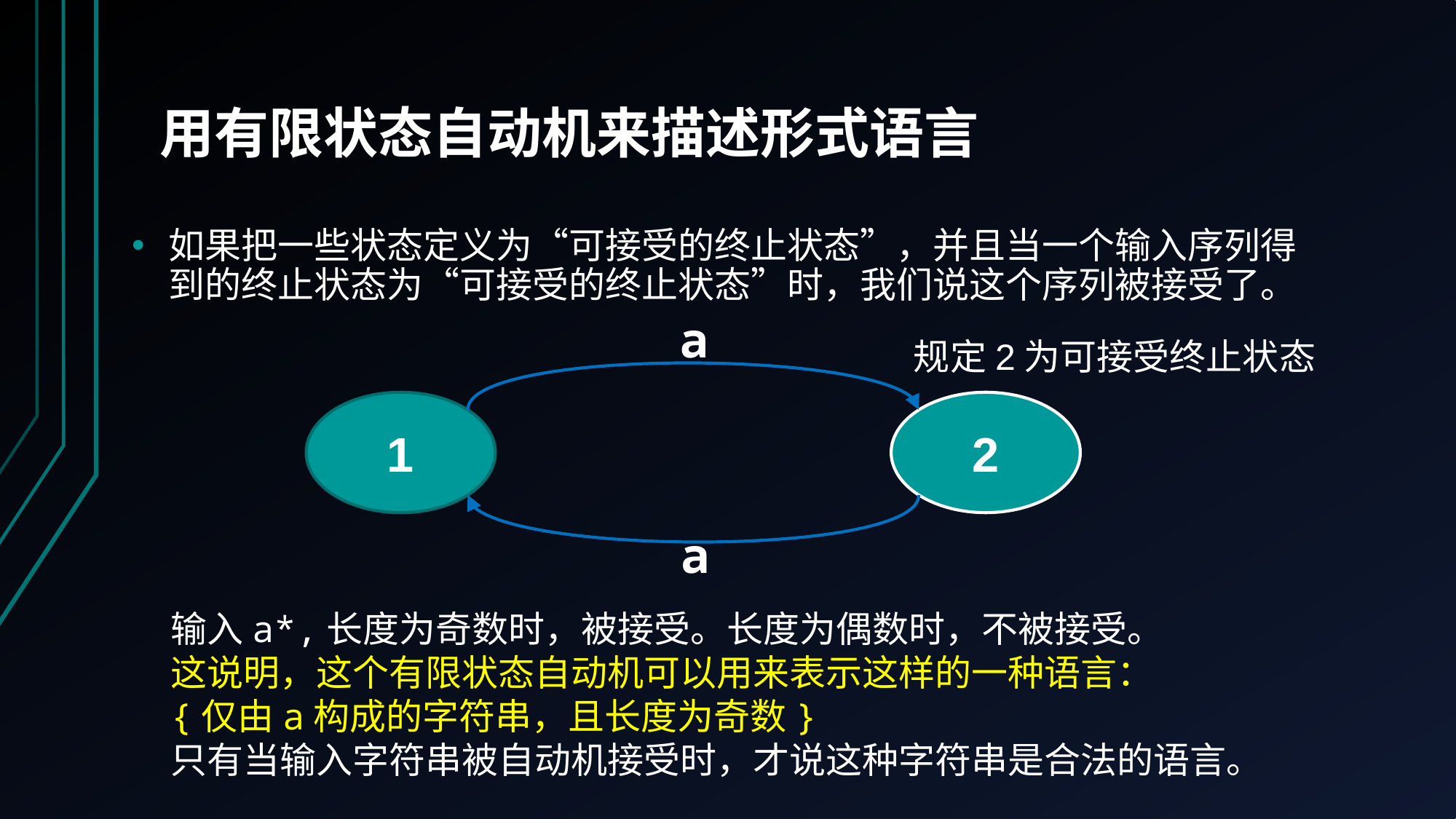

# 用有限状态自动机来描述形式语言
如果把一些状态定义为“可接受的终止状态”，并且当一个输入序列得到的终止状态为“可接受的终止状态”时，我们说这个序列被接受了。
a
规定2为可接受终止状态
1
2
a
输入a*,长度为奇数时，被接受。长度为偶数时，不被接受。
这说明，这个有限状态自动机可以用来表示这样的一种语言：
{仅由a构成的字符串，且长度为奇数}
只有当输入字符串被自动机接受时，才说这种字符串是合法的语言。